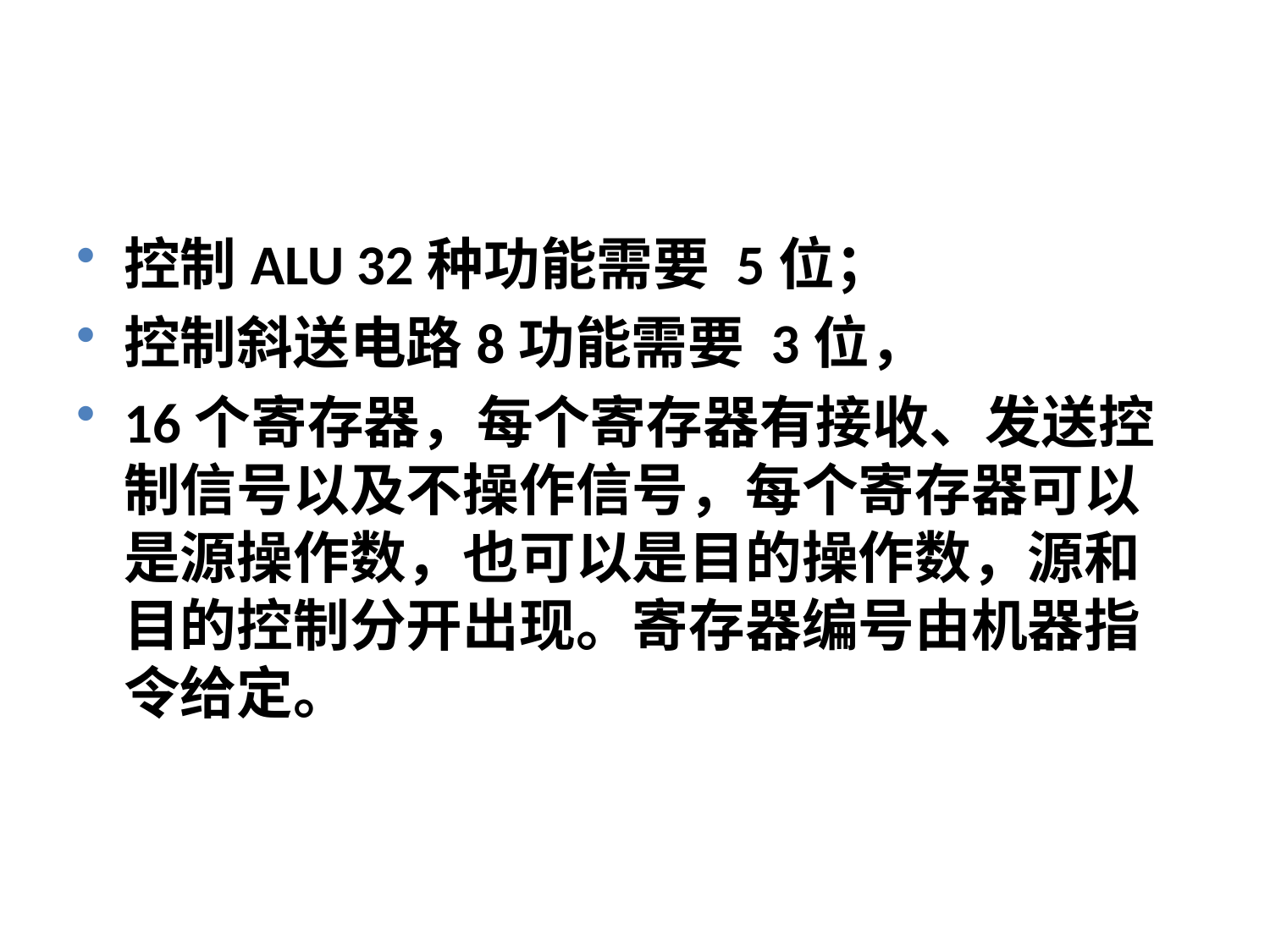

#
控制ALU 32种功能需要 5位；
控制斜送电路8功能需要 3位，
16个寄存器，每个寄存器有接收、发送控制信号以及不操作信号，每个寄存器可以是源操作数，也可以是目的操作数，源和目的控制分开出现。寄存器编号由机器指令给定。